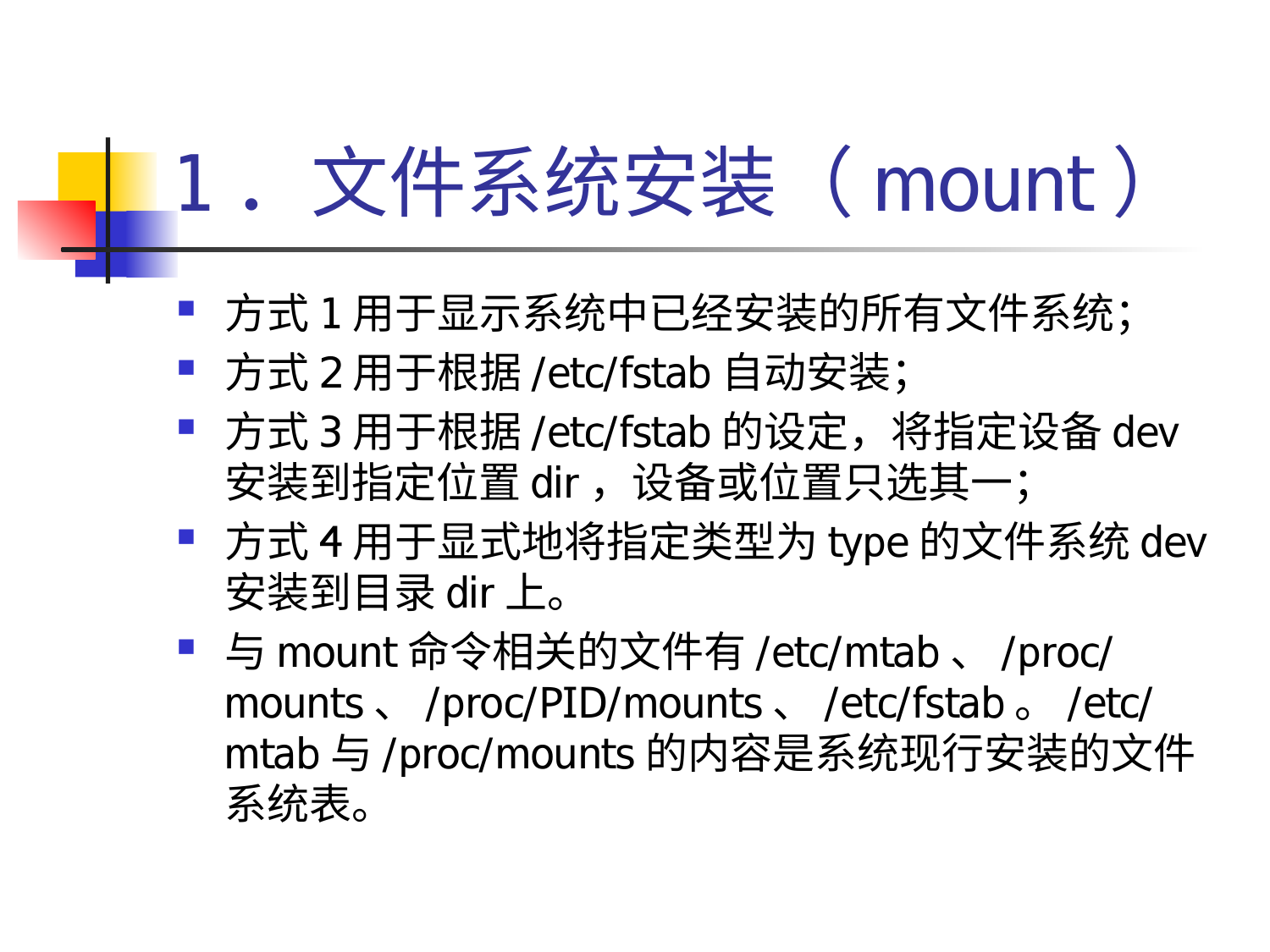

# 1．文件系统安装（mount）
方式1用于显示系统中已经安装的所有文件系统；
方式2用于根据/etc/fstab自动安装；
方式3用于根据/etc/fstab的设定，将指定设备dev安装到指定位置dir，设备或位置只选其一；
方式4用于显式地将指定类型为type的文件系统dev安装到目录dir上。
与mount命令相关的文件有/etc/mtab、/proc/mounts、/proc/PID/mounts、/etc/fstab。/etc/mtab与/proc/mounts的内容是系统现行安装的文件系统表。